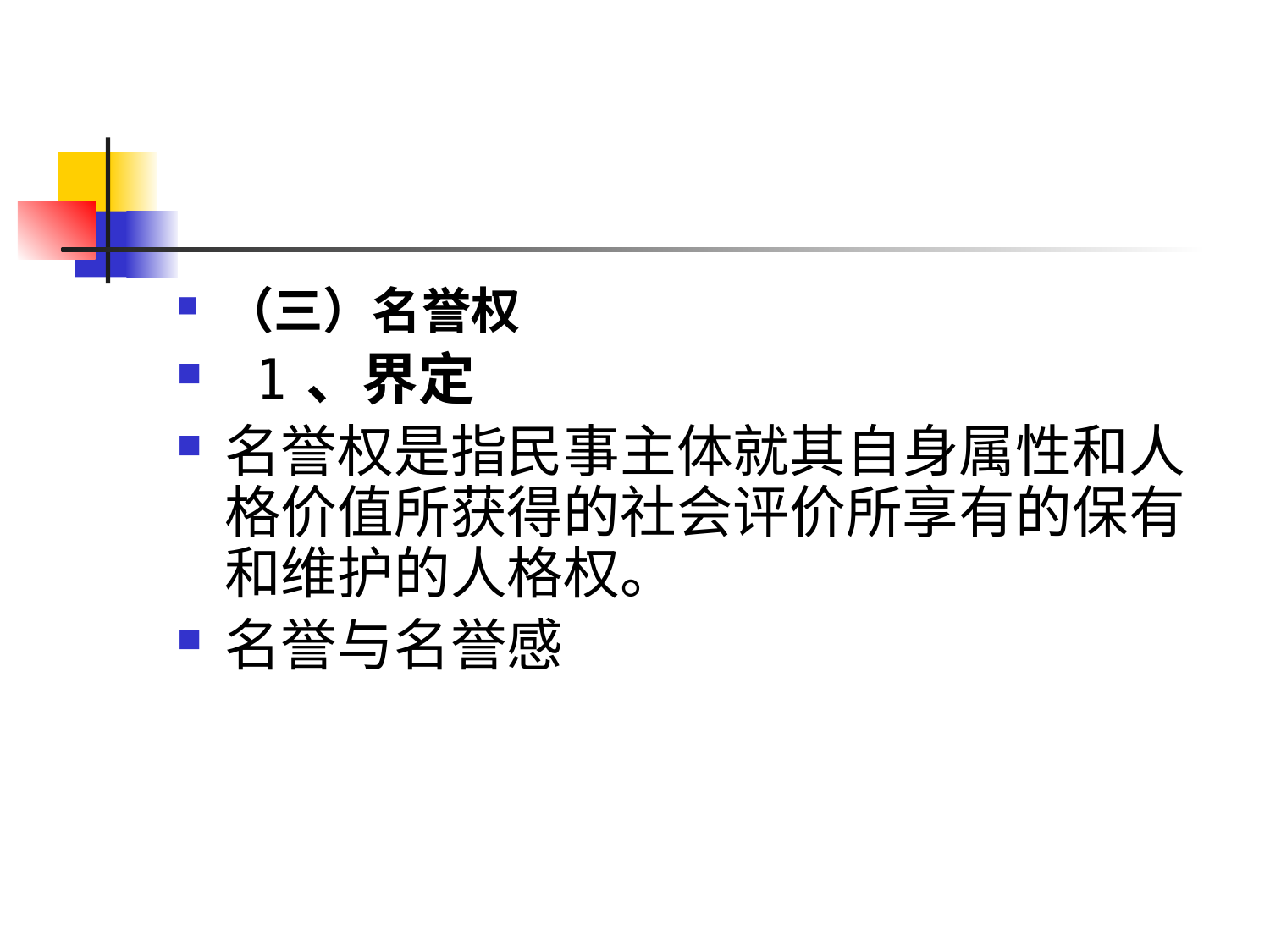

#
（三）名誉权
  1、界定
名誉权是指民事主体就其自身属性和人格价值所获得的社会评价所享有的保有和维护的人格权。
名誉与名誉感